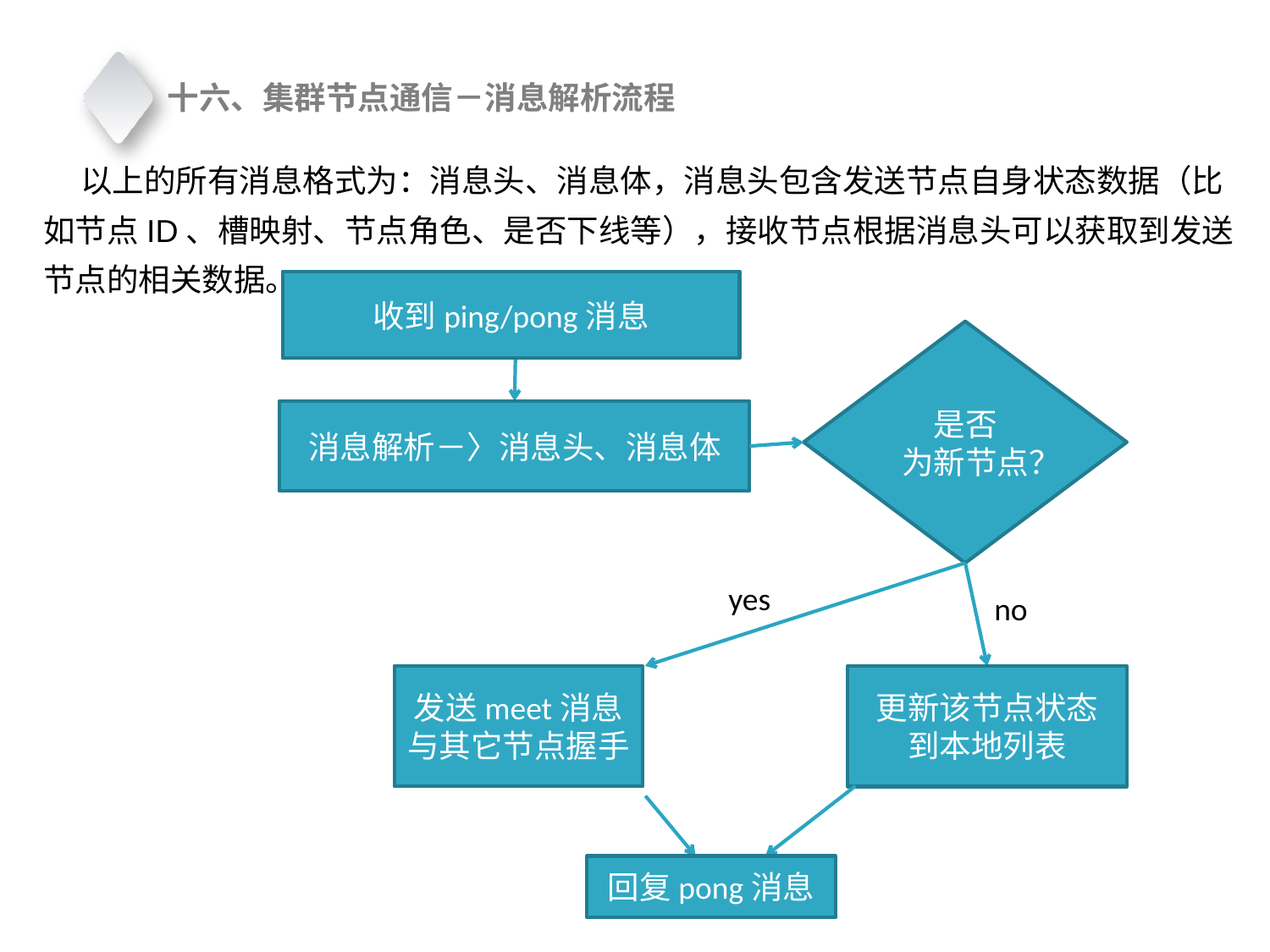

十六、集群节点通信－消息解析流程
以上的所有消息格式为：消息头、消息体，消息头包含发送节点自身状态数据（比如节点ID、槽映射、节点角色、是否下线等），接收节点根据消息头可以获取到发送节点的相关数据。
收到ping/pong消息
是否
为新节点？
消息解析－〉消息头、消息体
yes
no
发送meet消息与其它节点握手
更新该节点状态到本地列表
回复pong消息